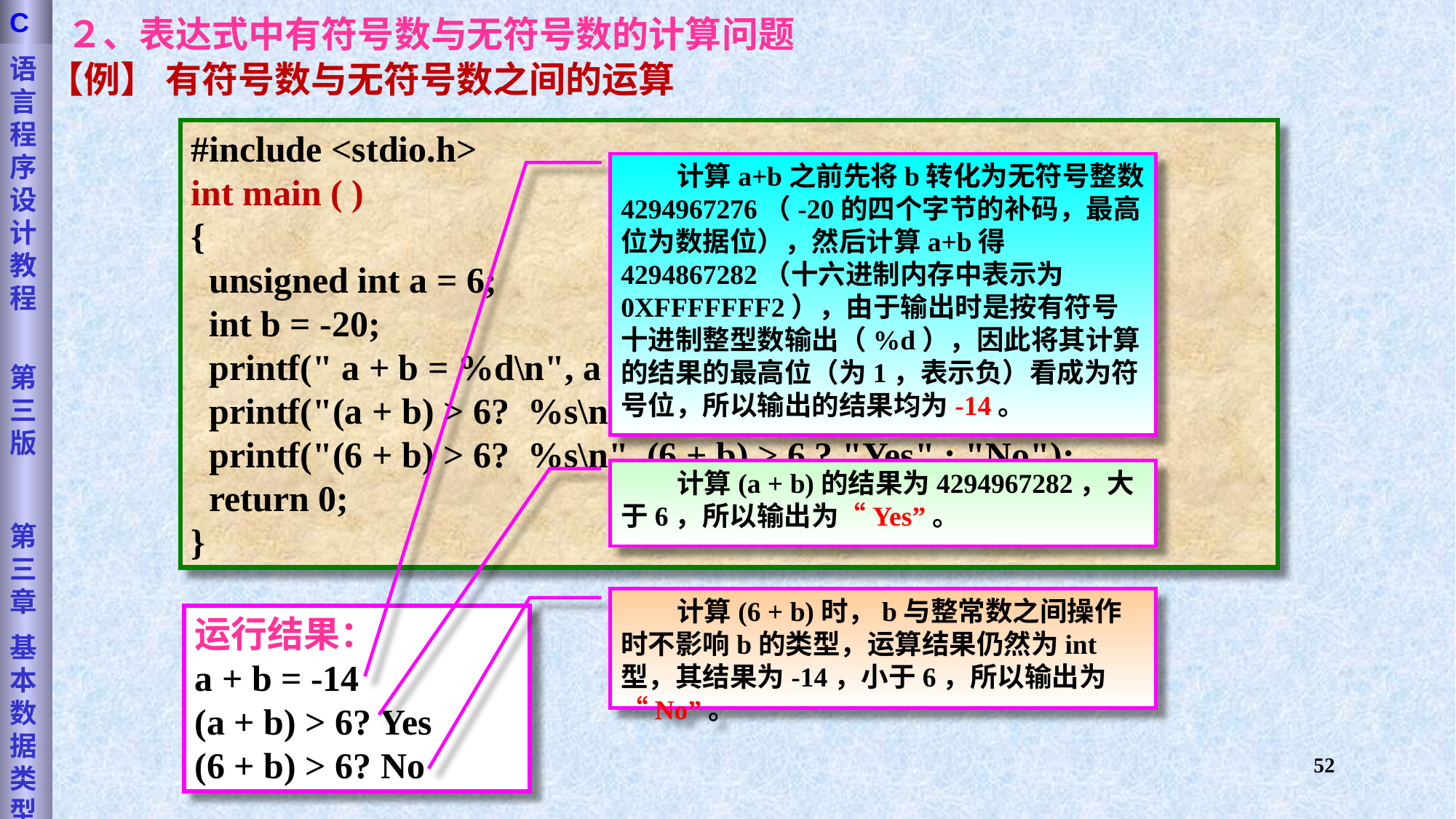

语言程序设计教程
第三版

第三章
基本数据类型
C
２、表达式中有符号数与无符号数的计算问题
【例】 有符号数与无符号数之间的运算
#include <stdio.h>
int main ( )
{
  unsigned int a = 6;
  int b = -20;
  printf(" a + b = %d\n", a + b);
  printf("(a + b) > 6?  %s\n", (a + b) > 6 ? "Yes" : "No");
  printf("(6 + b) > 6?  %s\n", (6 + b) > 6 ? "Yes" : "No");
  return 0;
}
        计算a+b之前先将b转化为无符号整数4294967276（-20的四个字节的补码，最高位为数据位），然后计算a+b得4294867282（十六进制内存中表示为0XFFFFFFF2），由于输出时是按有符号十进制整型数输出（%d），因此将其计算的结果的最高位（为1，表示负）看成为符号位，所以输出的结果均为-14。
        计算(a + b)的结果为4294967282，大于6，所以输出为“Yes”。
        计算(6 + b)时，b与整常数之间操作时不影响b的类型，运算结果仍然为int型，其结果为-14，小于6，所以输出为“No”。
运行结果：
a + b = -14
(a + b) > 6? Yes
(6 + b) > 6? No
52